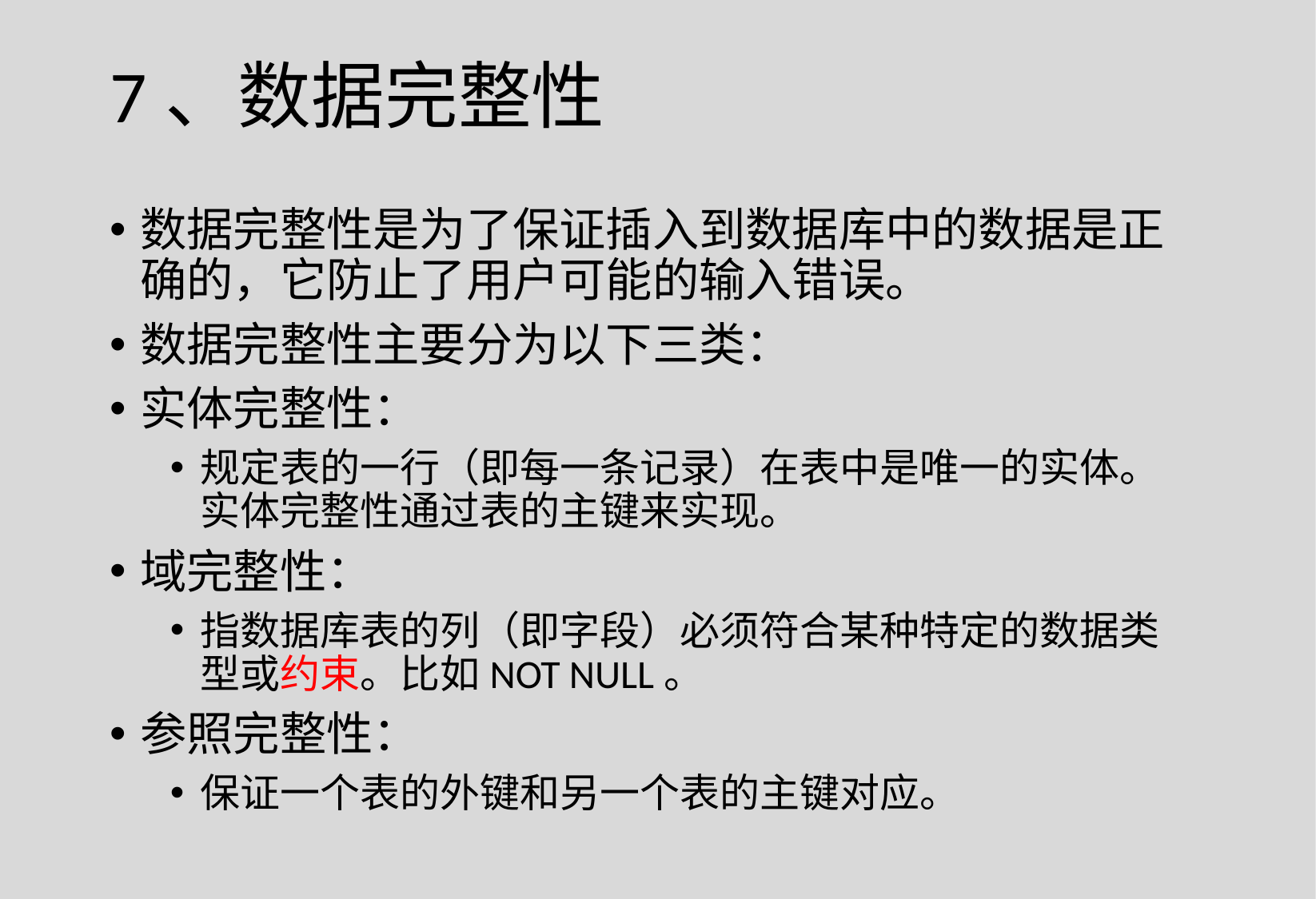

7、数据完整性
数据完整性是为了保证插入到数据库中的数据是正确的，它防止了用户可能的输入错误。
数据完整性主要分为以下三类：
实体完整性：
规定表的一行（即每一条记录）在表中是唯一的实体。实体完整性通过表的主键来实现。
域完整性：
指数据库表的列（即字段）必须符合某种特定的数据类型或约束。比如NOT NULL。
参照完整性：
保证一个表的外键和另一个表的主键对应。